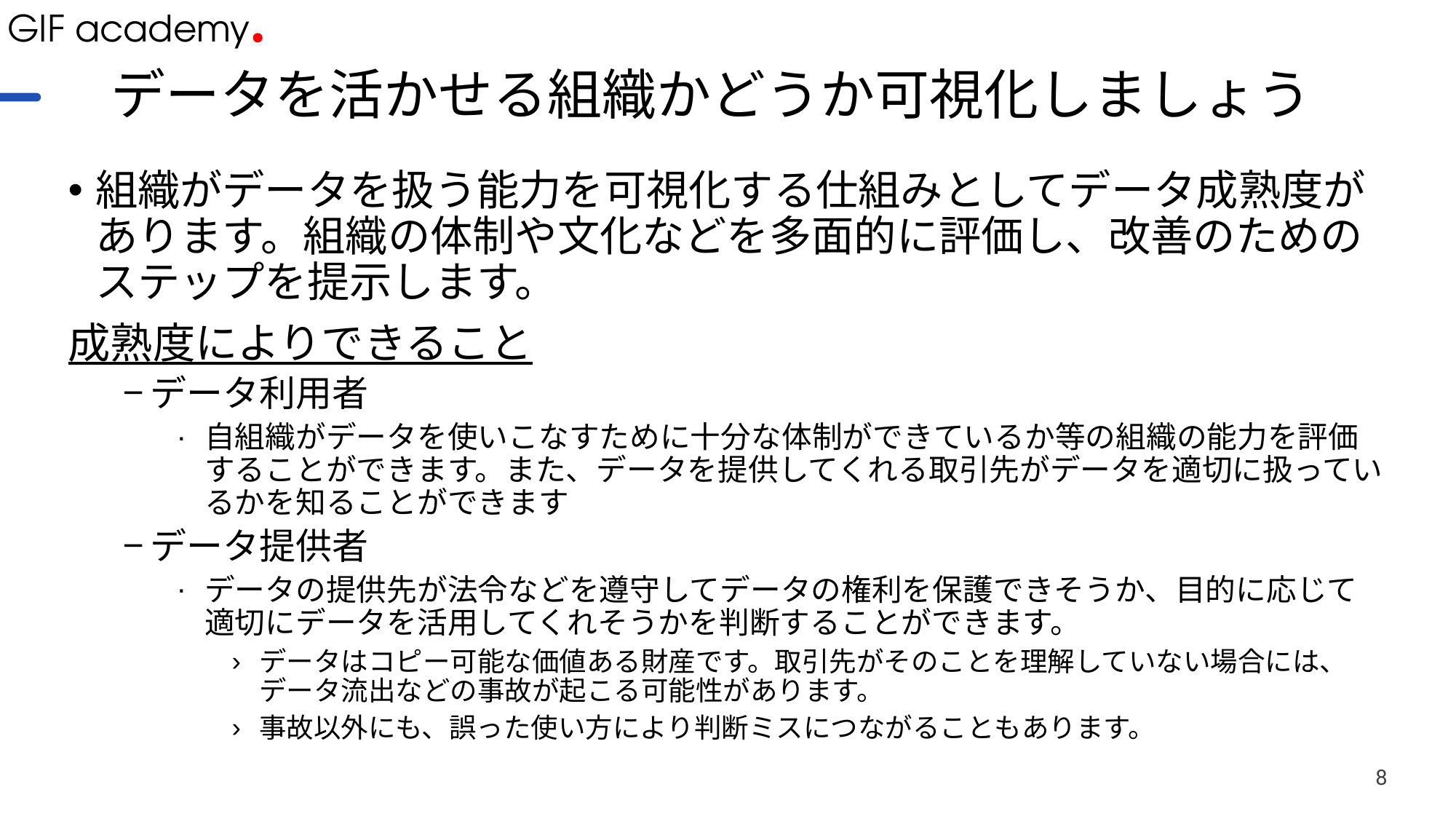

# データを活かせる組織かどうか可視化しましょう
組織がデータを扱う能力を可視化する仕組みとしてデータ成熟度があります。組織の体制や文化などを多面的に評価し、改善のためのステップを提示します。
成熟度によりできること
データ利用者
自組織がデータを使いこなすために十分な体制ができているか等の組織の能力を評価することができます。また、データを提供してくれる取引先がデータを適切に扱っているかを知ることができます
データ提供者
データの提供先が法令などを遵守してデータの権利を保護できそうか、目的に応じて適切にデータを活用してくれそうかを判断することができます。
データはコピー可能な価値ある財産です。取引先がそのことを理解していない場合には、データ流出などの事故が起こる可能性があります。
事故以外にも、誤った使い方により判断ミスにつながることもあります。

8